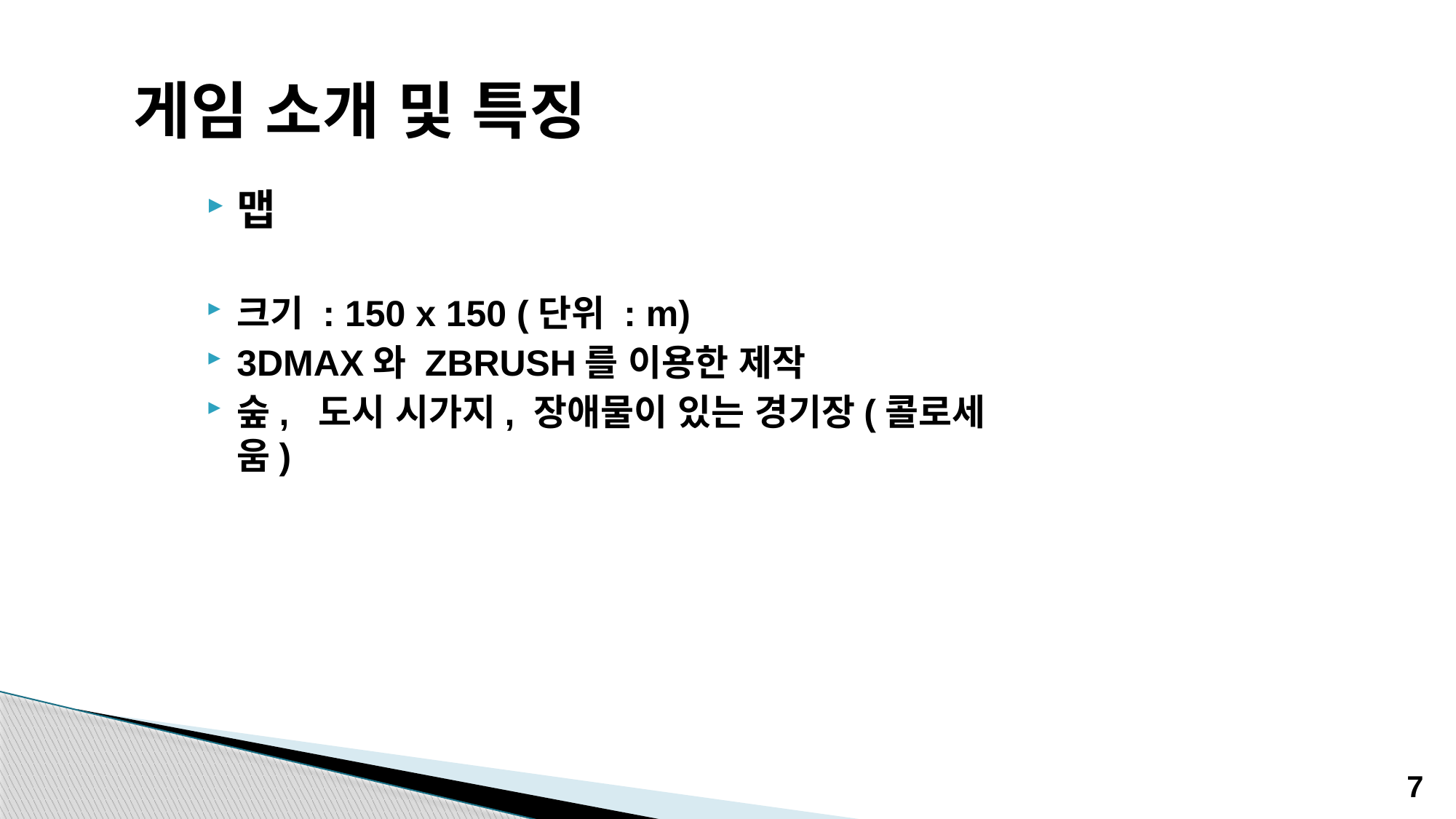

# 게임 소개 및 특징
맵

크기 : 150 x 150 (단위 : m)
3DMAX와 ZBRUSH를 이용한 제작
숲,  도시 시가지, 장애물이 있는 경기장(콜로세움)
7